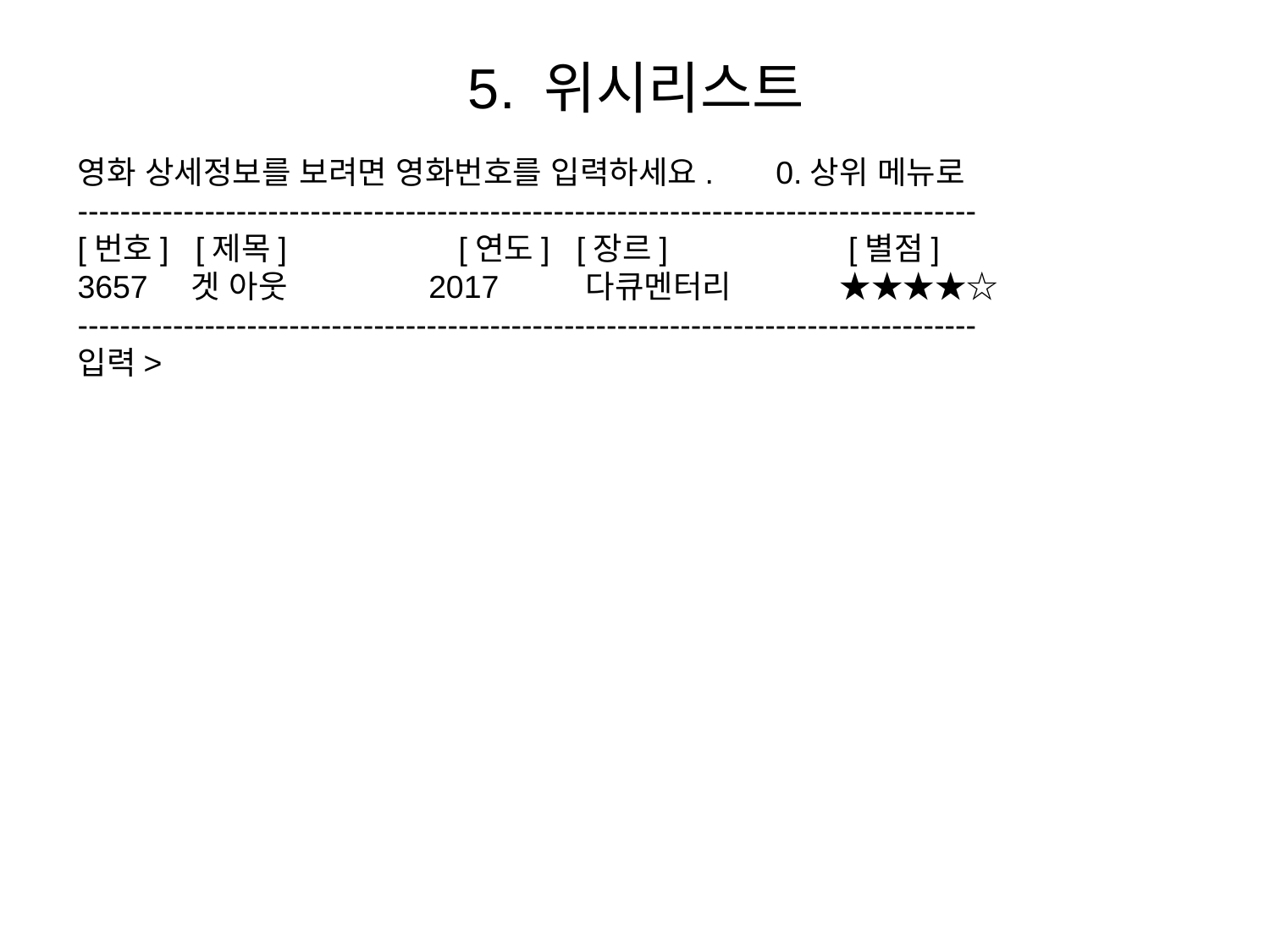

5. 위시리스트
영화 상세정보를 보려면 영화번호를 입력하세요.       0.상위 메뉴로
-------------------------------------------------------------------------------------
[번호]   [제목]		[연도]   [장르]   		 [별점]
3657    겟 아웃               2017  	다큐멘터리   	★★★★☆
-------------------------------------------------------------------------------------
입력>